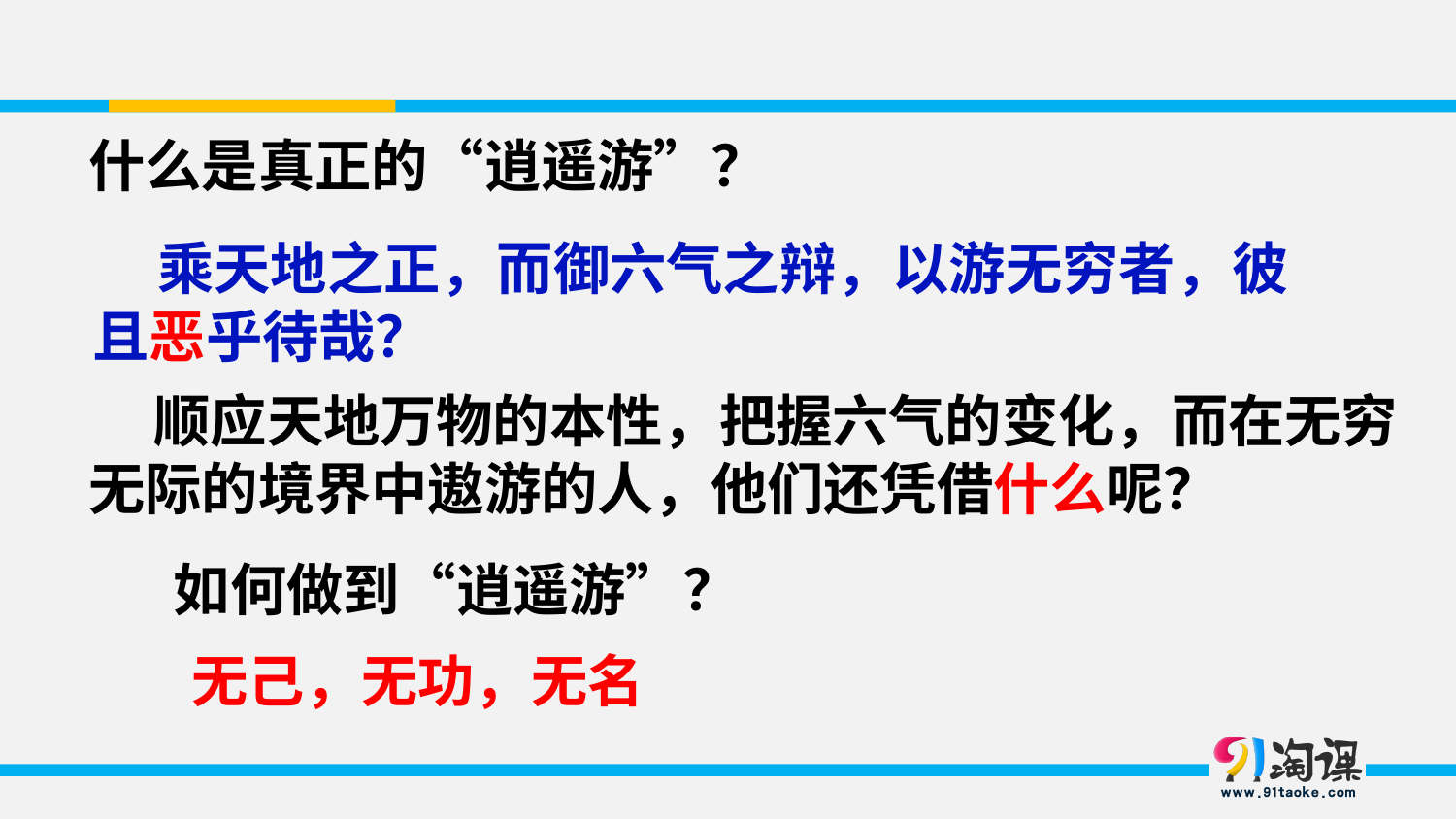

什么是真正的“逍遥游”？
    乘天地之正，而御六气之辩，以游无穷者，彼且恶乎待哉？
    顺应天地万物的本性，把握六气的变化，而在无穷无际的境界中遨游的人，他们还凭借什么呢？
  如何做到“逍遥游”？
无己，无功，无名